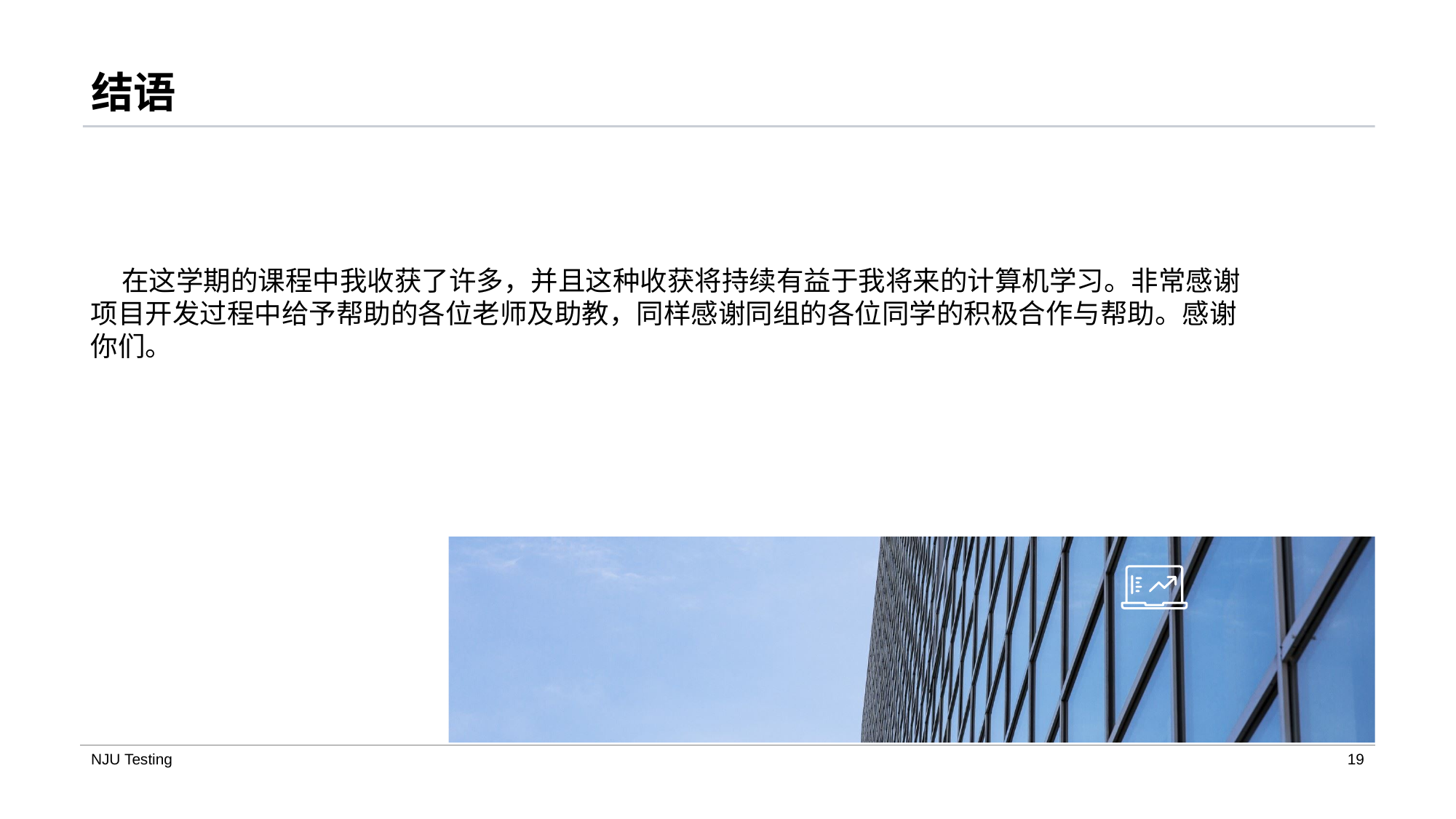

# 结语
    在这学期的课程中我收获了许多，并且这种收获将持续有益于我将来的计算机学习。非常感谢项目开发过程中给予帮助的各位老师及助教，同样感谢同组的各位同学的积极合作与帮助。感谢你们。

NJU Testing
19